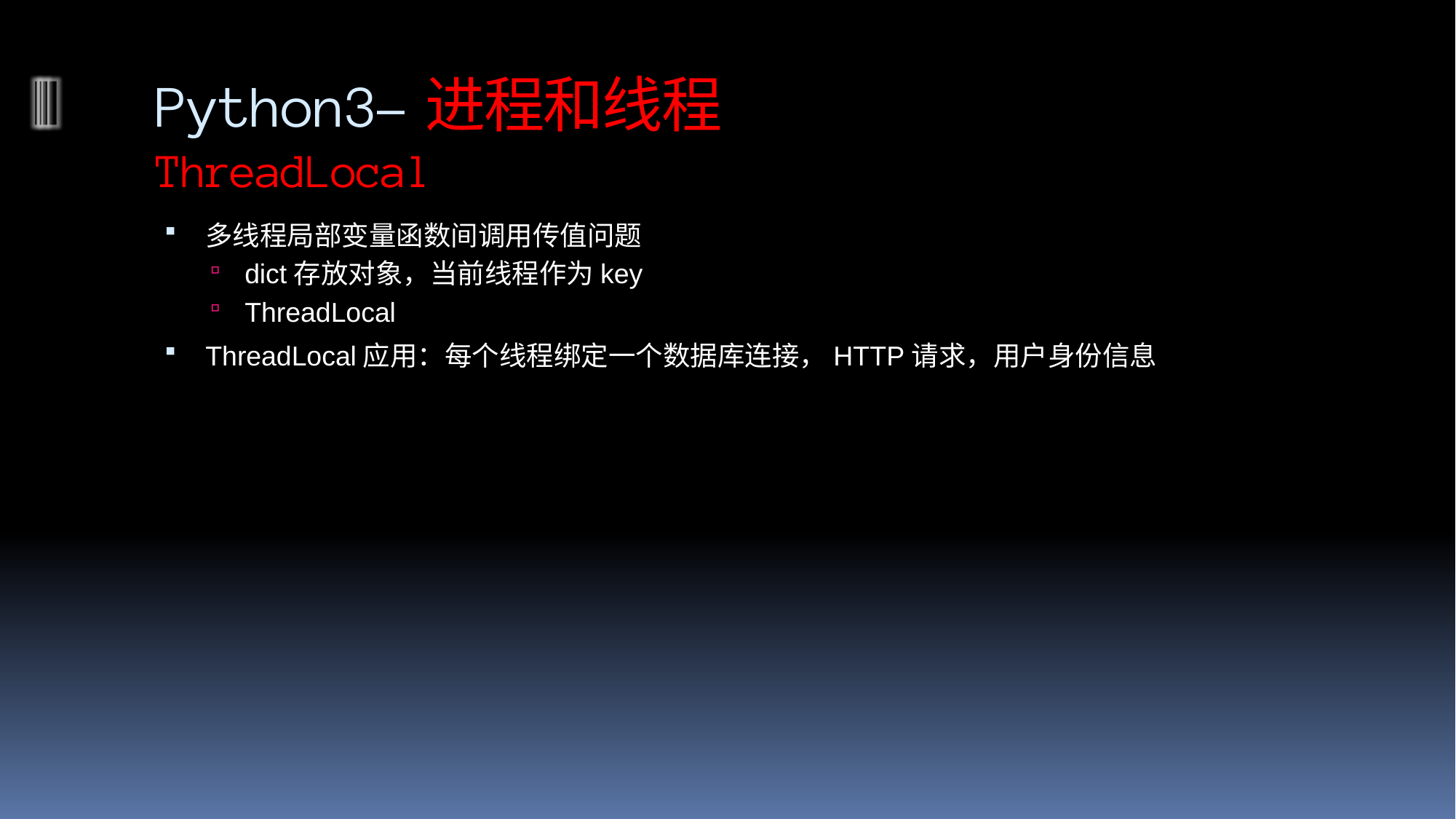

# Python3-进程和线程 ThreadLocal
多线程局部变量函数间调用传值问题
dict存放对象，当前线程作为key
ThreadLocal
ThreadLocal应用：每个线程绑定一个数据库连接，HTTP请求，用户身份信息